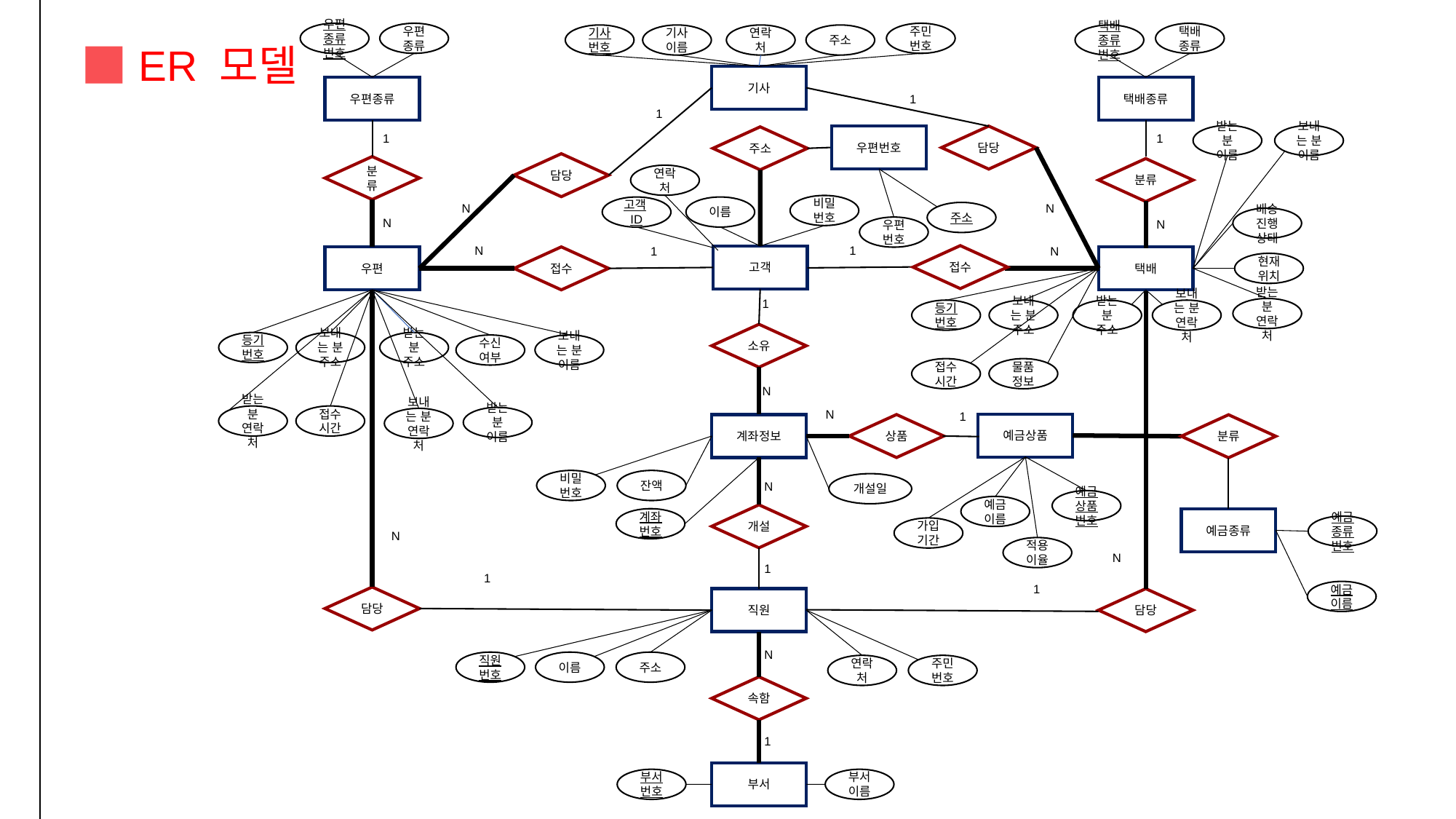

우편종류번호
우편 종류
주민번호
택배종류
기사번호
기사이름
연락처
주소
택배종류번호
ER 모델

기사
우편종류
택배종류
1
1
1
1
받는 분 이름
보내는 분 이름
우편번호
담당
주소
담당
분
류
분류
연락처
N
비밀번호
N
고객ID
이름
주소
배송진행상태
N
N
우편번호
N
1
1
N
접수
고객
우편
접수
택배
현재위치
1
받는분 연락처
등기번호
보내는 분 주소
받는 분 주소
보내는 분 연락처
소유
등기번호
보내는 분 주소
받는 분 주소
보내는 분 이름
수신
여부
접수시간
물품정보
N
N
1
받는 분 연락처
접수시간
받는분 이름
보내는 분 연락처
예금상품
계좌정보
상품
분류
비밀번호
잔액
개설일
N
예금상품번호
예금이름
개설
계좌번호
예금종류
예금
종류
번호
가입기간
N
적용이율
N
1
1
1
예금
이름
담당
직원
담당
N
직원번호
이름
주소
연락처
주민번호
속함
1
부서
부서번호
부서이름